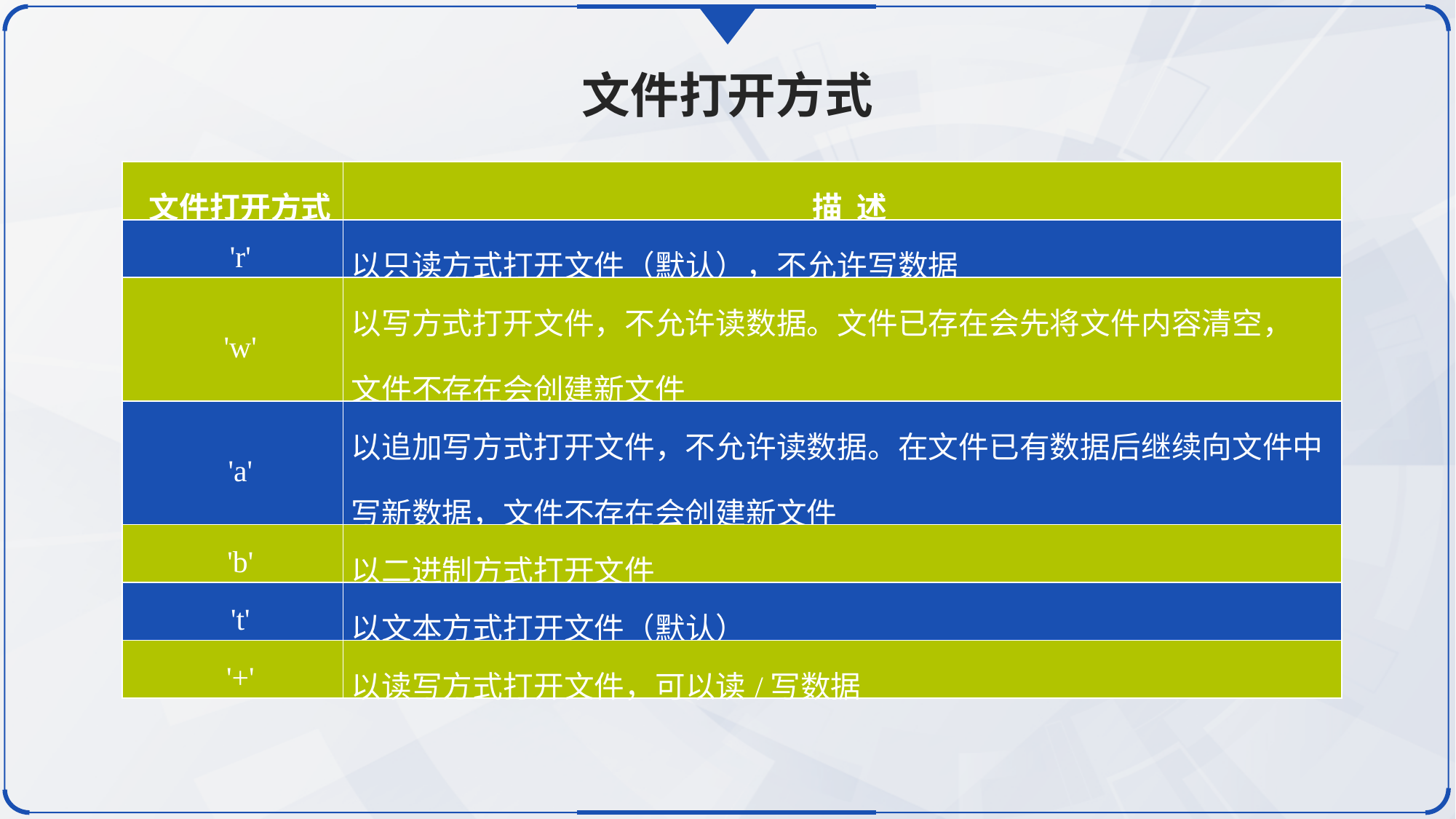

文件打开方式
| 文件打开方式 | 描 述 |
| --- | --- |
| 'r' | 以只读方式打开文件（默认），不允许写数据 |
| 'w' | 以写方式打开文件，不允许读数据。文件已存在会先将文件内容清空， 文件不存在会创建新文件 |
| 'a' | 以追加写方式打开文件，不允许读数据。在文件已有数据后继续向文件中写新数据，文件不存在会创建新文件 |
| 'b' | 以二进制方式打开文件 |
| 't' | 以文本方式打开文件（默认） |
| '+' | 以读写方式打开文件，可以读/写数据 |